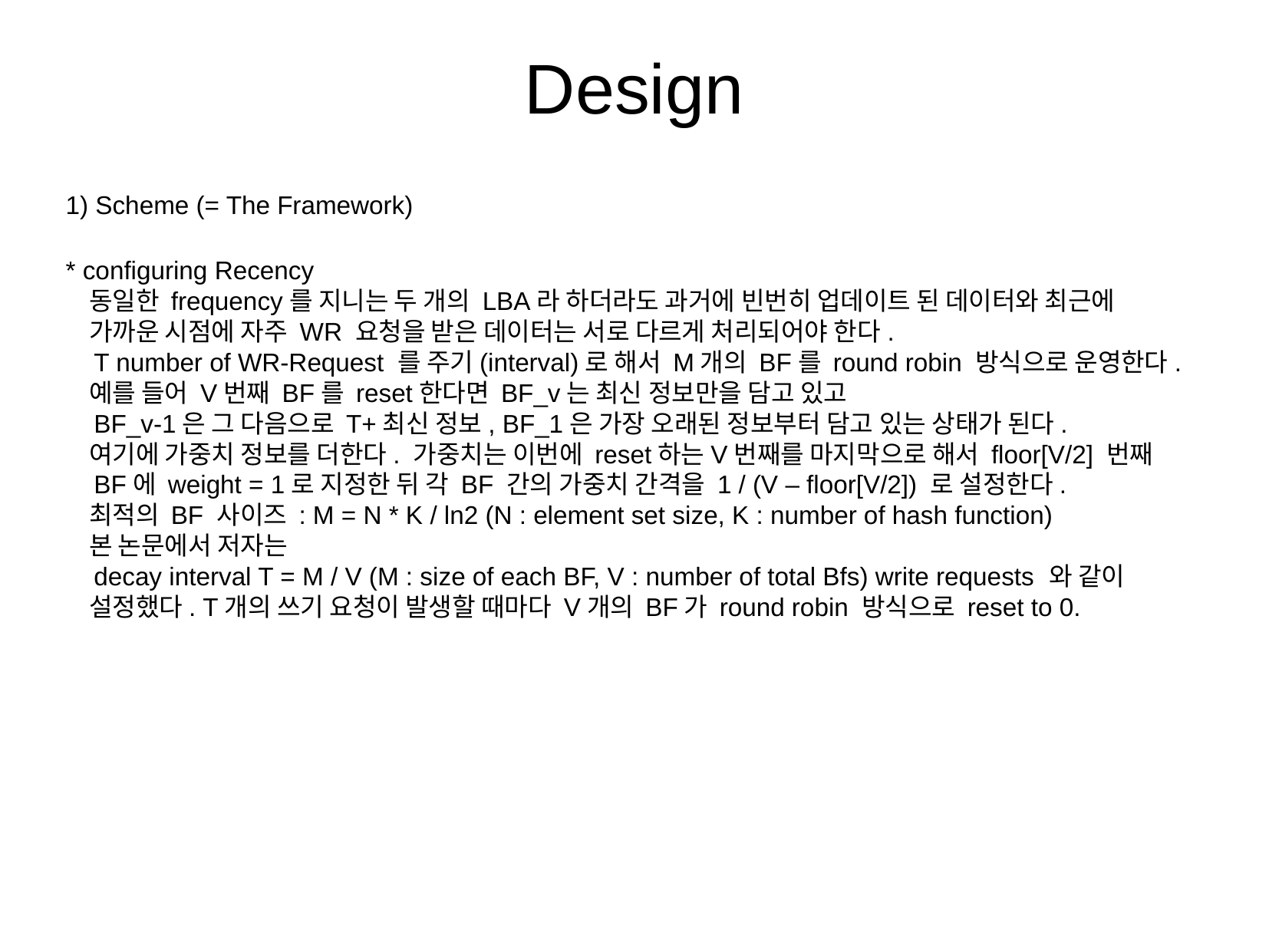

Design
1) Scheme (= The Framework)

* configuring Recency
   동일한 frequency를 지니는 두 개의 LBA라 하더라도 과거에 빈번히 업데이트 된 데이터와 최근에
   가까운 시점에 자주 WR 요청을 받은 데이터는 서로 다르게 처리되어야 한다.
    T number of WR-Request 를 주기(interval)로 해서 M개의 BF를 round robin 방식으로 운영한다.
   예를 들어 V번째 BF를 reset한다면 BF_v는 최신 정보만을 담고 있고
    BF_v-1은 그 다음으로 T+최신 정보, BF_1은 가장 오래된 정보부터 담고 있는 상태가 된다.
   여기에 가중치 정보를 더한다. 가중치는 이번에 reset하는V번째를 마지막으로 해서 floor[V/2] 번째
    BF에 weight = 1로 지정한 뒤 각 BF 간의 가중치 간격을 1 / (V – floor[V/2]) 로 설정한다.
   최적의 BF 사이즈 : M = N * K / ln2 (N : element set size, K : number of hash function)
   본 논문에서 저자는
    decay interval T = M / V (M : size of each BF, V : number of total Bfs) write requests 와 같이
   설정했다. T개의 쓰기 요청이 발생할 때마다 V개의 BF가 round robin 방식으로 reset to 0.